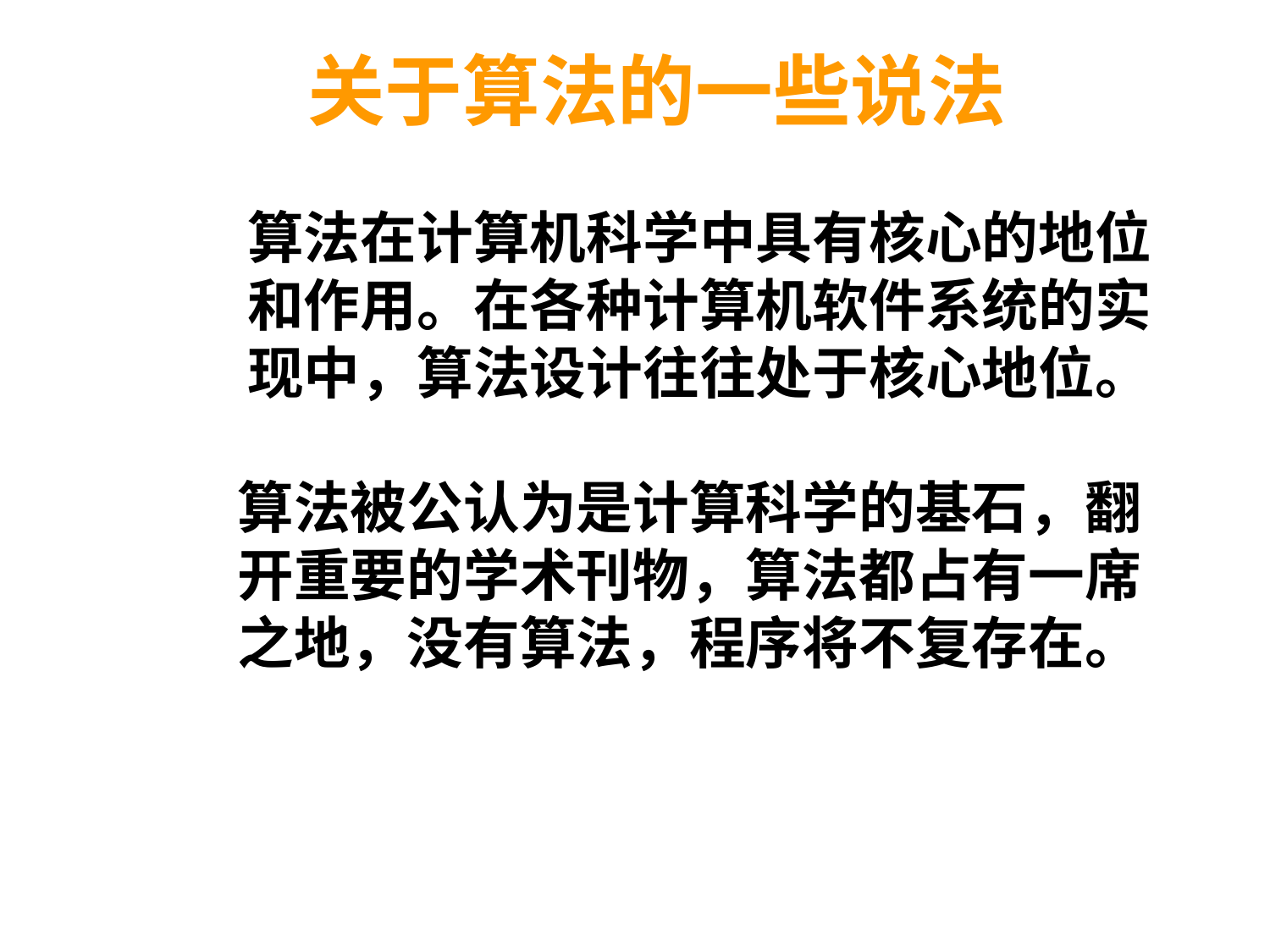

关于算法的一些说法
算法在计算机科学中具有核心的地位和作用。在各种计算机软件系统的实现中，算法设计往往处于核心地位。
算法被公认为是计算科学的基石，翻开重要的学术刊物，算法都占有一席之地，没有算法，程序将不复存在。